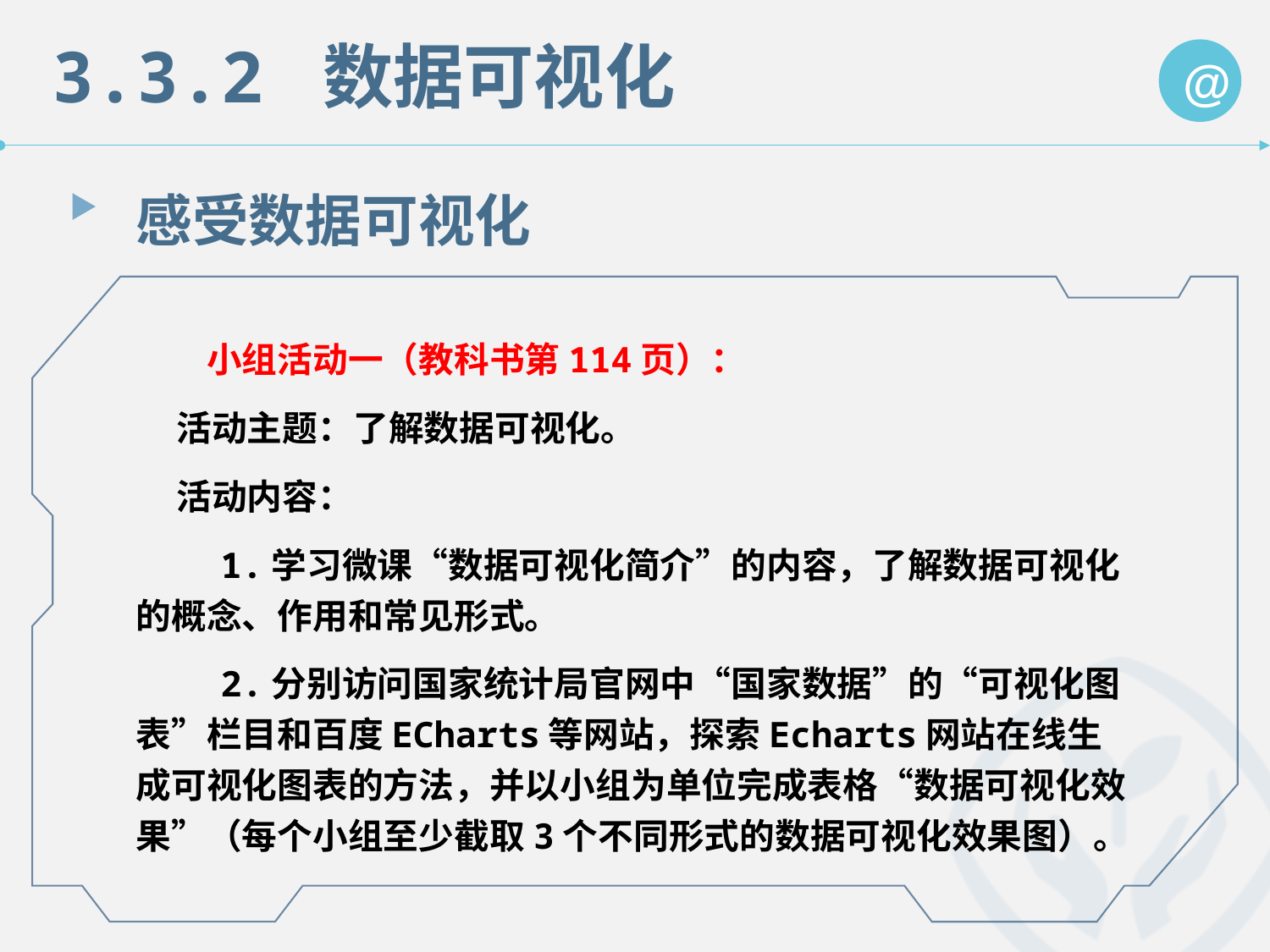

3.3.2 数据可视化
@
感受数据可视化

　　小组活动一（教科书第114页）：
    活动主题：了解数据可视化。
    活动内容：
    1.学习微课“数据可视化简介”的内容，了解数据可视化的概念、作用和常见形式。
    2.分别访问国家统计局官网中“国家数据”的“可视化图表”栏目和百度ECharts等网站，探索Echarts网站在线生成可视化图表的方法，并以小组为单位完成表格“数据可视化效果”（每个小组至少截取3个不同形式的数据可视化效果图）。